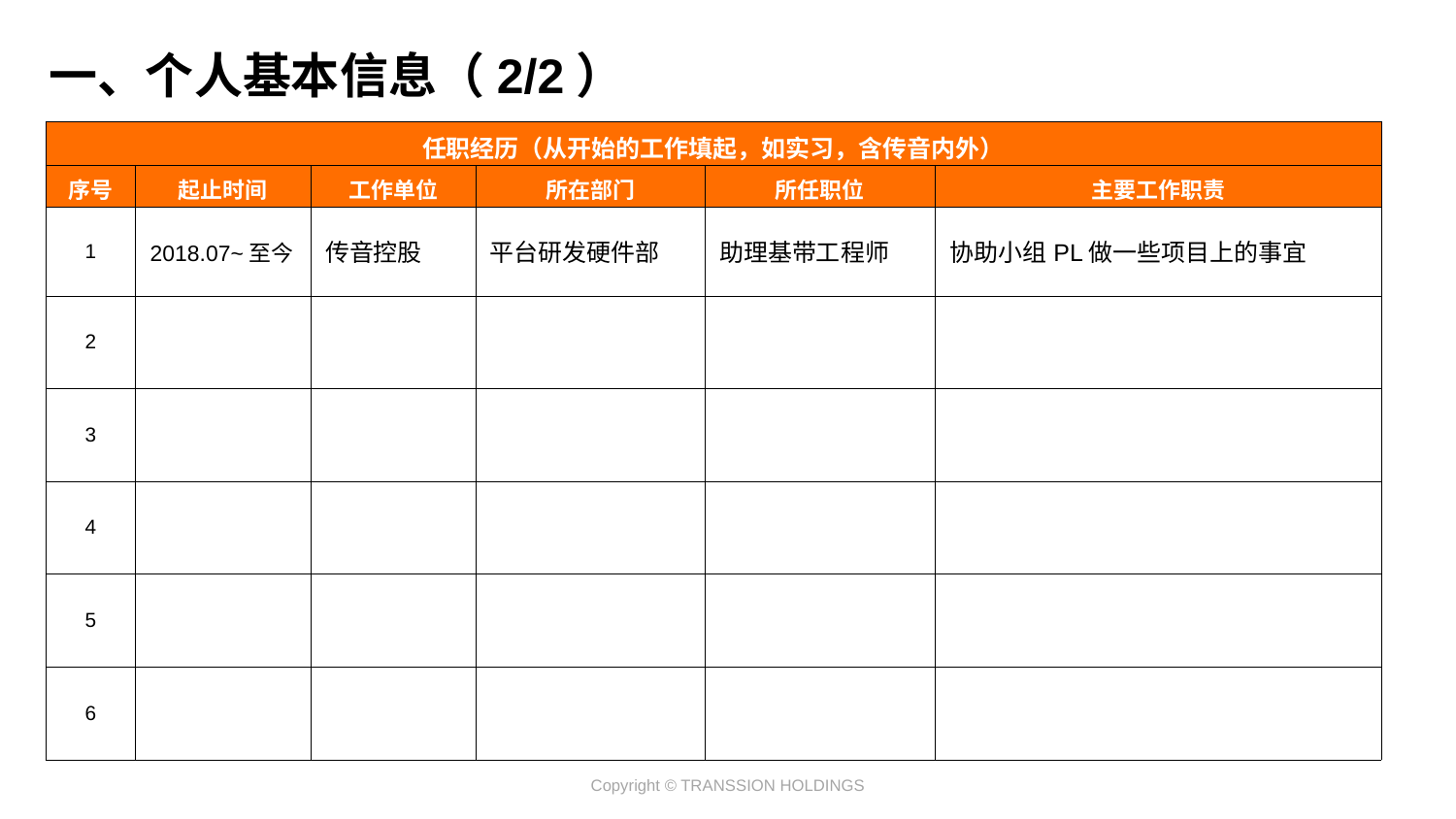

一、个人基本信息（2/2）
| 任职经历（从开始的工作填起，如实习，含传音内外） |  |  |  |  |  |
| --- | --- | --- | --- | --- | --- |
| 序号 | 起止时间 | 工作单位 | 所在部门 | 所任职位 | 主要工作职责 |
| 1 | 2018.07~至今 | 传音控股 | 平台研发硬件部 | 助理基带工程师 | 协助小组PL做一些项目上的事宜 |
| 2 |  |  |  |  |  |
| 3 |  |  |  |  |  |
| 4 |  |  |  |  |  |
| 5 |  |  |  |  |  |
| 6 |  |  |  |  |  |